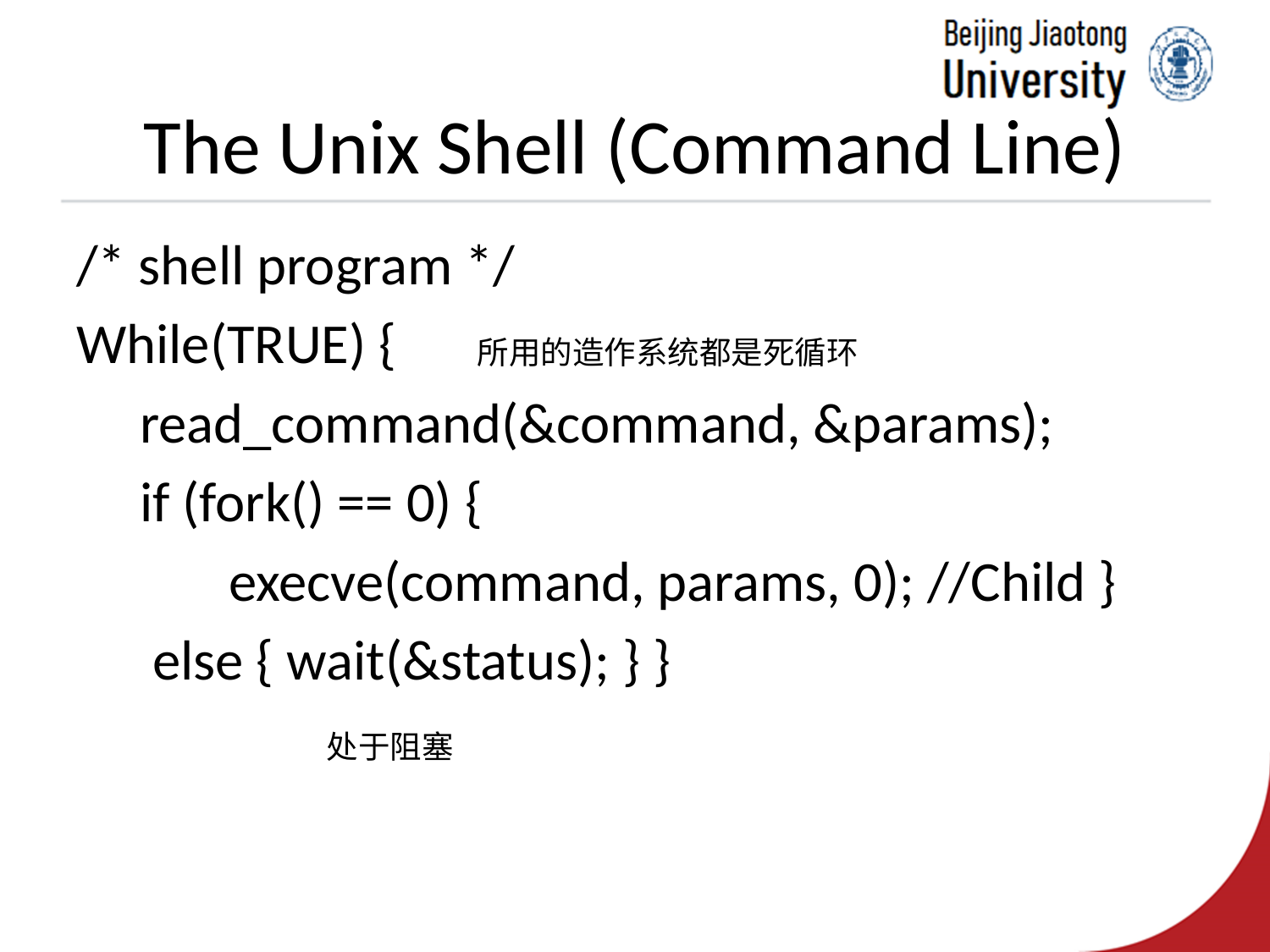

# The Unix Shell (Command Line)
/* shell program */
While(TRUE) {
     read_command(&command, &params);
     if (fork() == 0) {
            execve(command, params, 0); //Child }
      else { wait(&status); } }

所用的造作系统都是死循环
处于阻塞